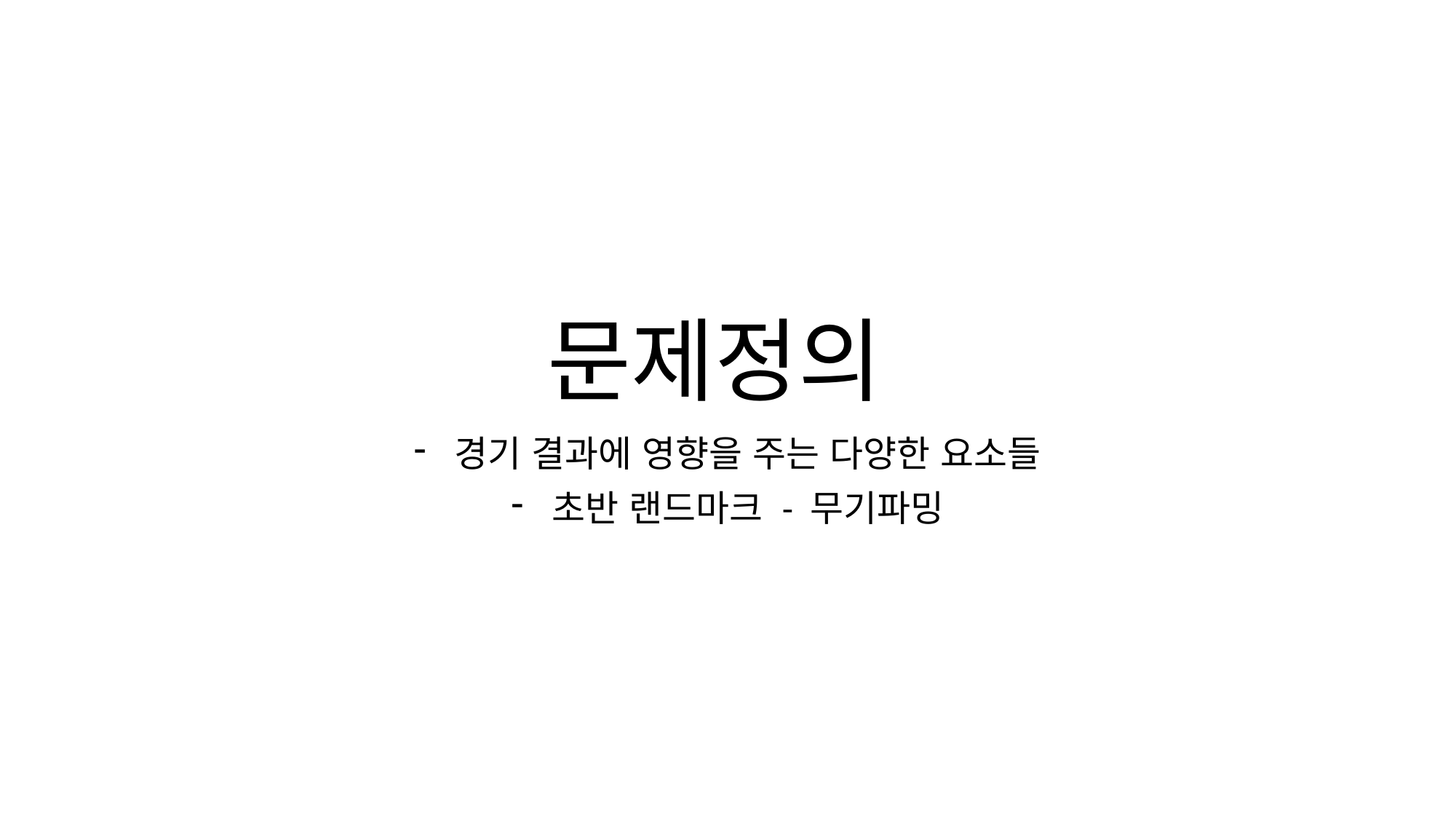

# 문제정의
경기 결과에 영향을 주는 다양한 요소들
초반 랜드마크 - 무기파밍